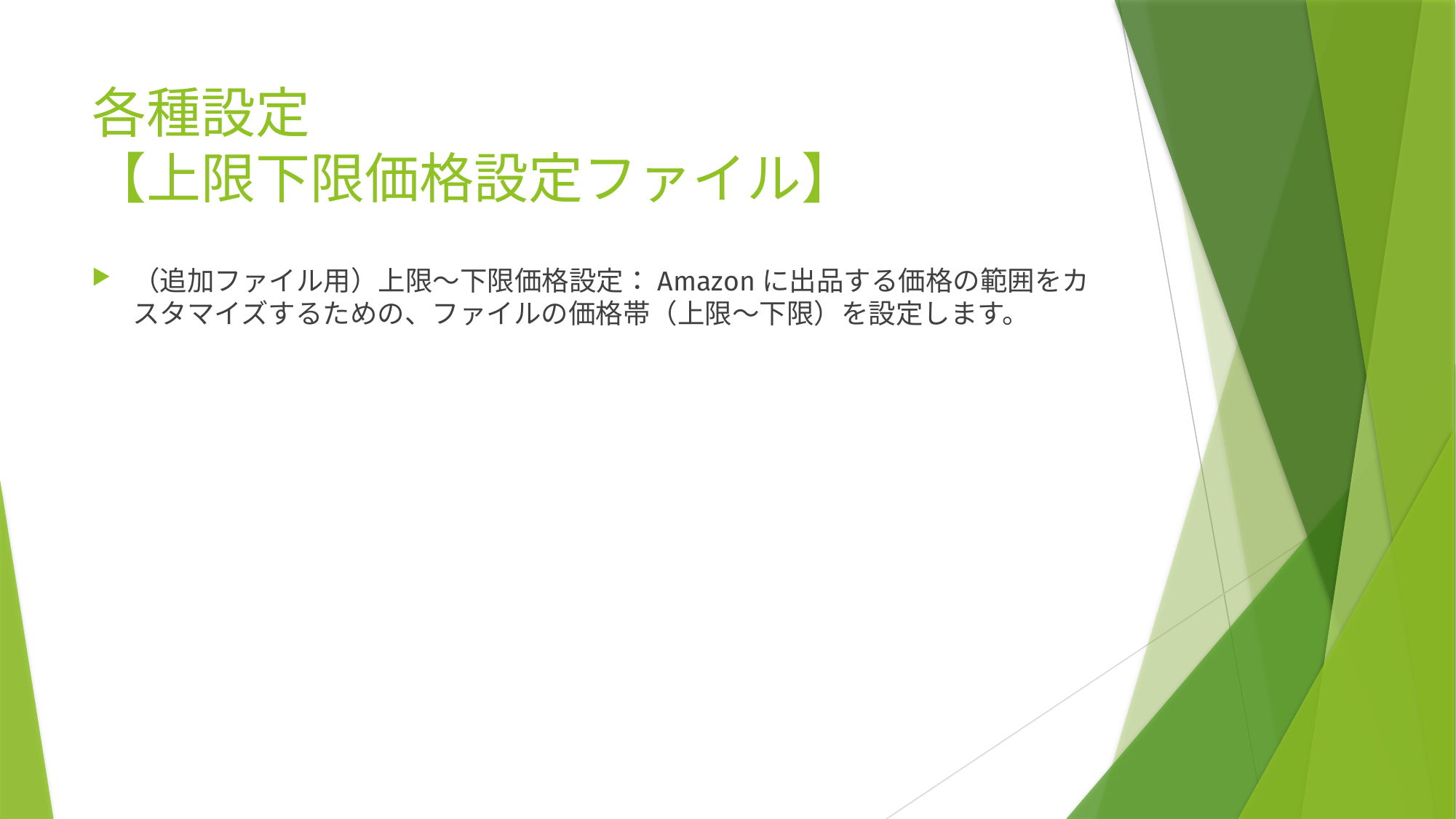

# 各種設定 【上限下限価格設定ファイル】
（追加ファイル用）上限〜下限価格設定：Amazonに出品する価格の範囲をカスタマイズするための、ファイルの価格帯（上限〜下限）を設定します。